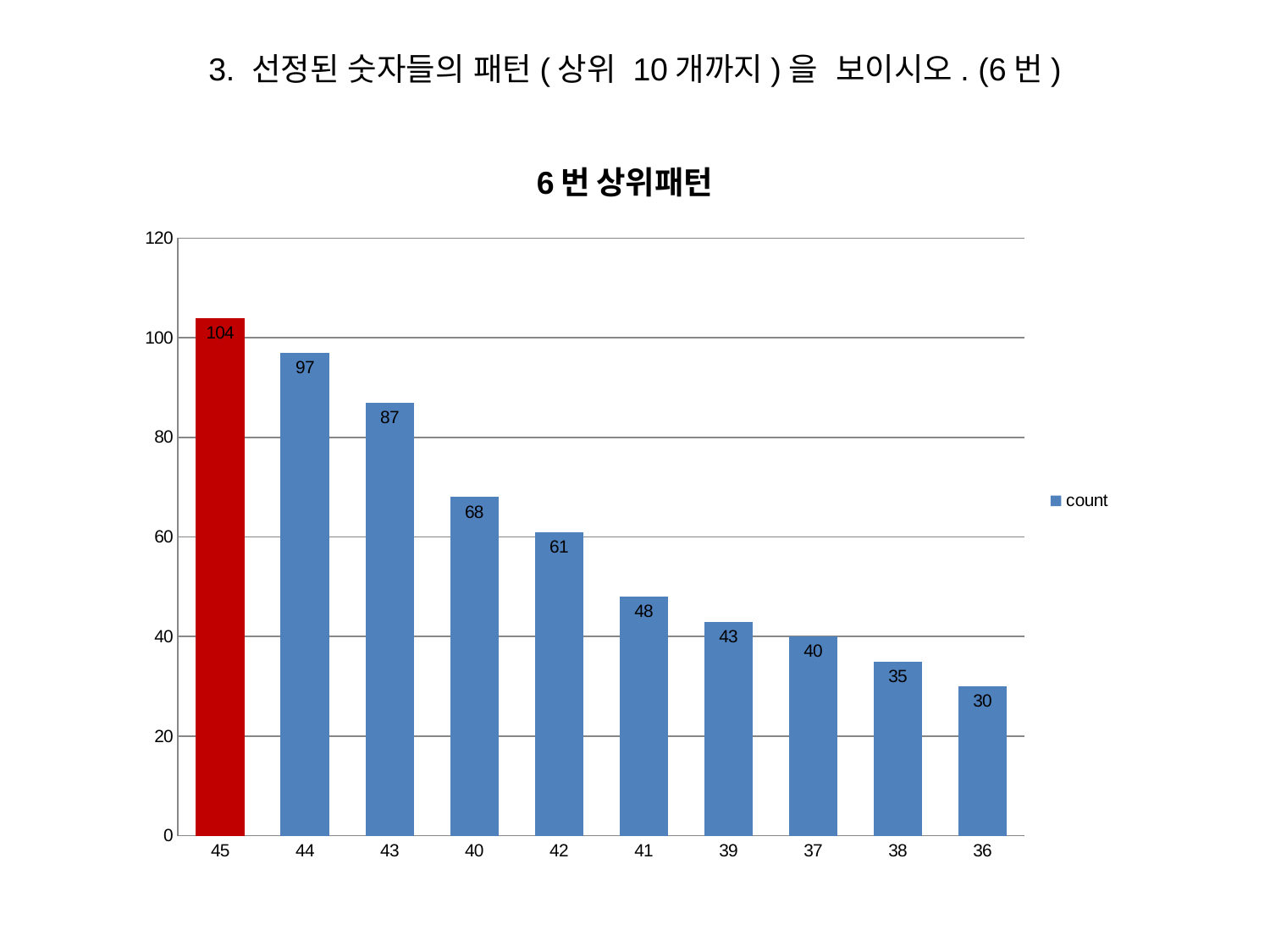

3. 선정된 숫자들의 패턴(상위 10개까지)을  보이시오. (6번)

### Chart: 6번 상위패턴

| Category | count |
|---|---|
| 45 | 104.0 |
| 44 | 97.0 |
| 43 | 87.0 |
| 40 | 68.0 |
| 42 | 61.0 |
| 41 | 48.0 |
| 39 | 43.0 |
| 37 | 40.0 |
| 38 | 35.0 |
| 36 | 30.0 |